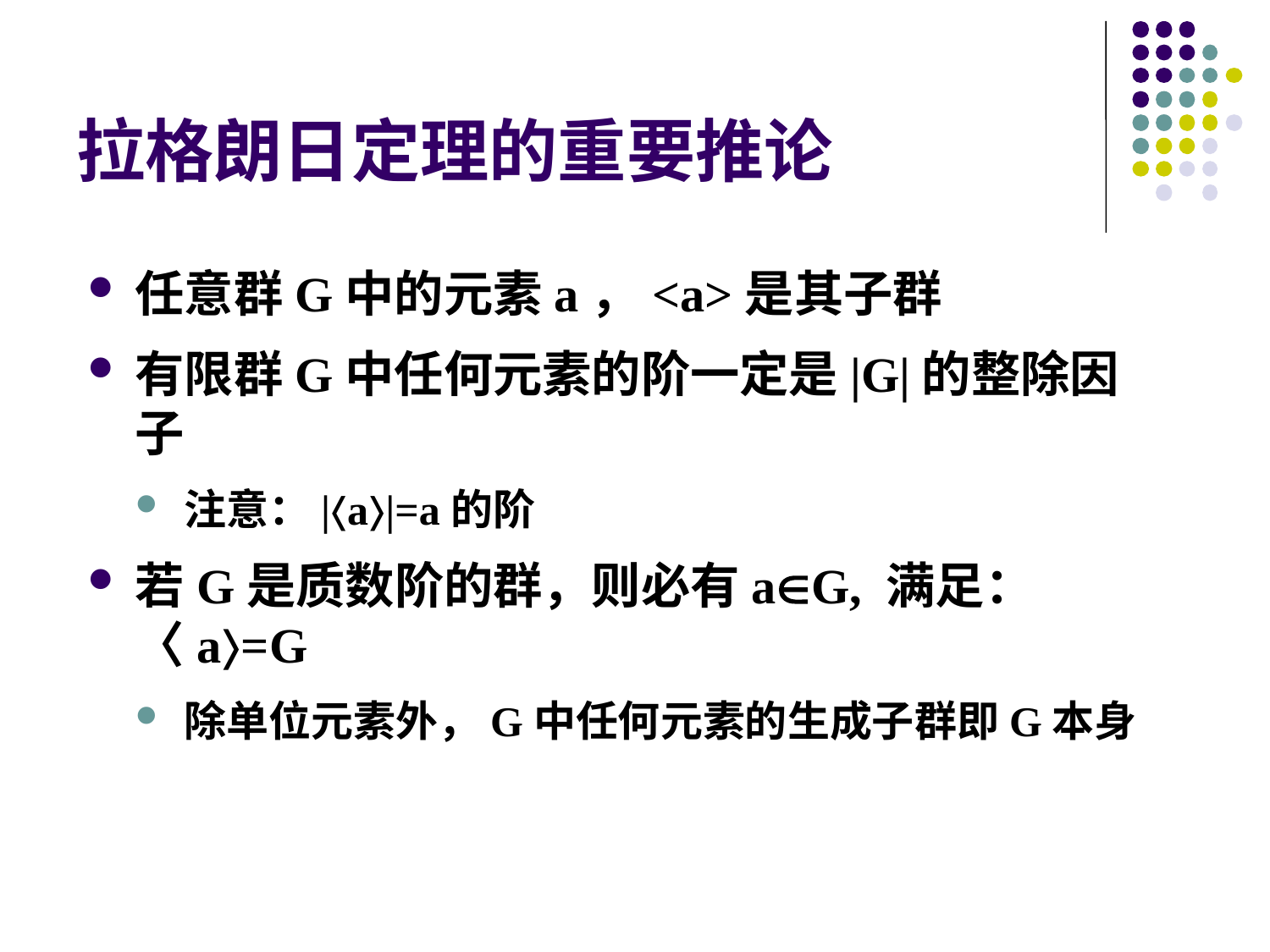

# 拉格朗日定理的重要推论
任意群G中的元素a，<a>是其子群
有限群G中任何元素的阶一定是|G|的整除因子
注意：|〈a〉|=a的阶
若G是质数阶的群，则必有a∈G, 满足： 〈a〉=G
除单位元素外，G中任何元素的生成子群即G本身